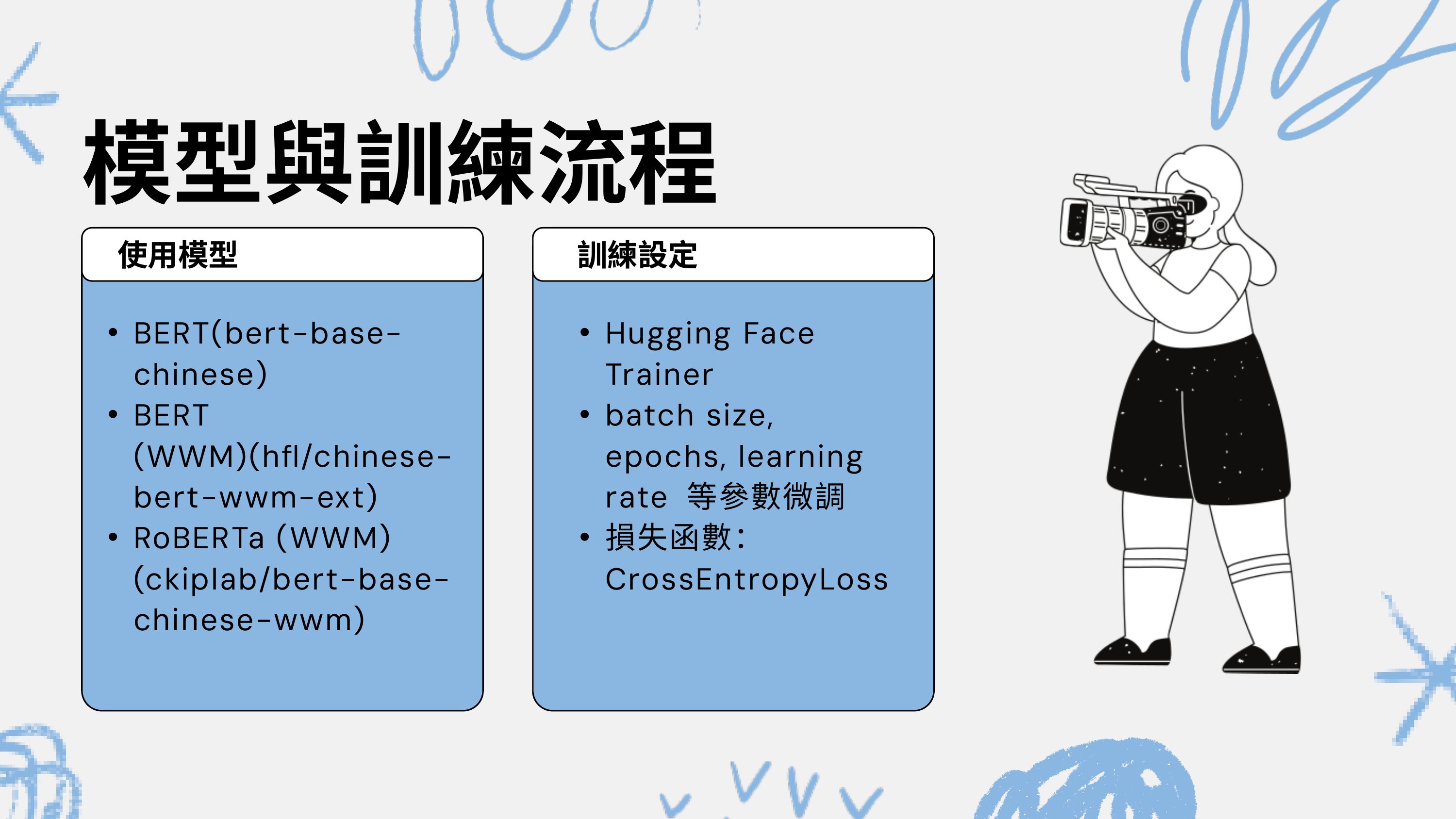

模型與訓練流程

使用模型
訓練設定
BERT(bert-base-chinese)
BERT (WWM)(hfl/chinese-bert-wwm-ext)
RoBERTa (WWM)(ckiplab/bert-base-chinese-wwm)
Hugging Face Trainer
batch size, epochs, learning rate 等參數微調
損失函數：CrossEntropyLoss